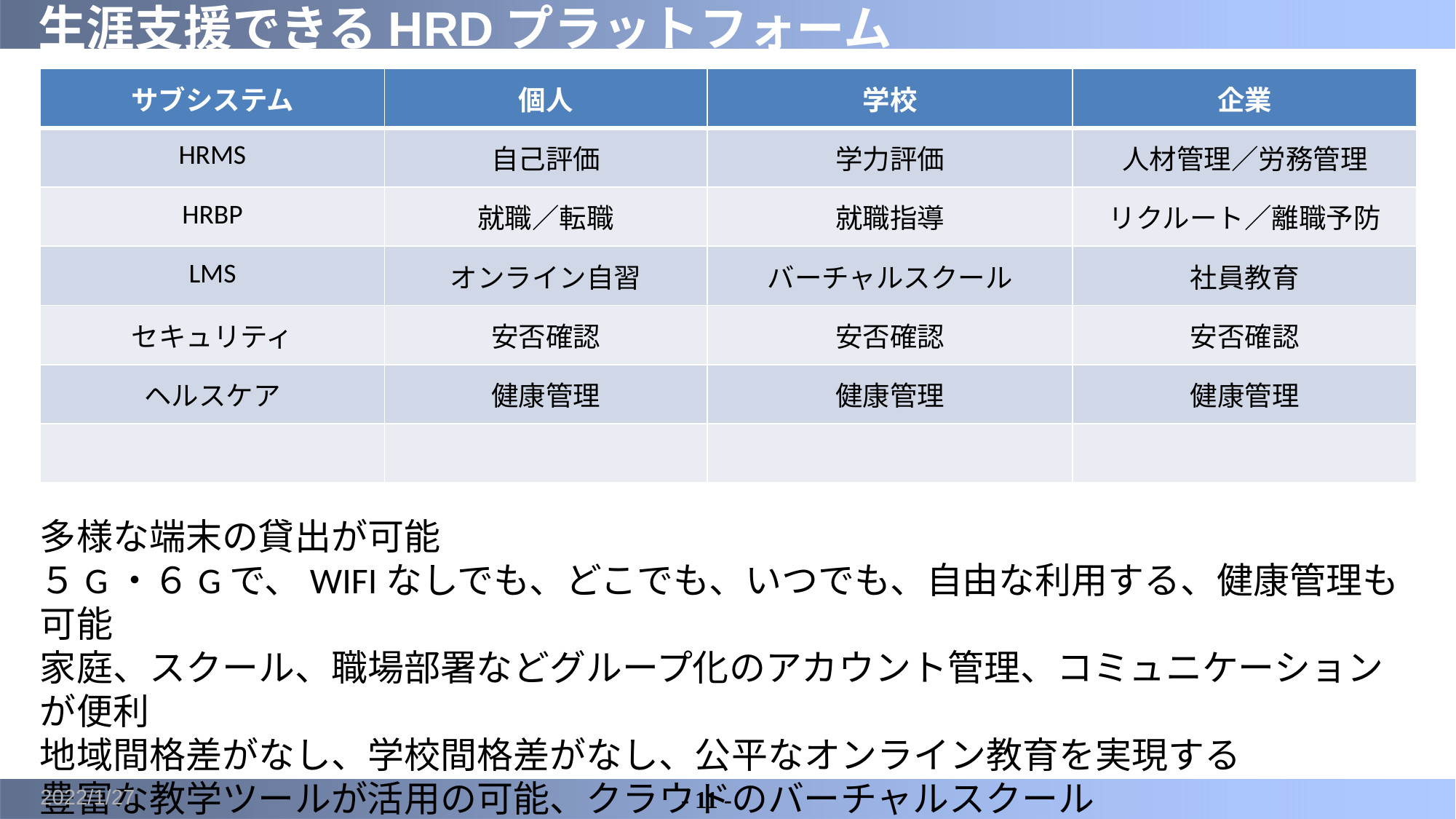

# 生涯支援できるHRDプラットフォーム
| サブシステム | 個人 | 学校 | 企業 |
| --- | --- | --- | --- |
| HRMS | 自己評価 | 学力評価 | 人材管理／労務管理 |
| HRBP | 就職／転職 | 就職指導 | リクルート／離職予防 |
| LMS | オンライン自習 | バーチャルスクール | 社員教育 |
| セキュリティ | 安否確認 | 安否確認 | 安否確認 |
| ヘルスケア | 健康管理 | 健康管理 | 健康管理 |
|  |  |  |  |
多様な端末の貸出が可能
５G・６Gで、WIFIなしでも、どこでも、いつでも、自由な利用する、健康管理も可能
家庭、スクール、職場部署などグループ化のアカウント管理、コミュニケーションが便利
地域間格差がなし、学校間格差がなし、公平なオンライン教育を実現する
豊富な教学ツールが活用の可能、クラウドのバーチャルスクール
2022/1/27
- 11 -